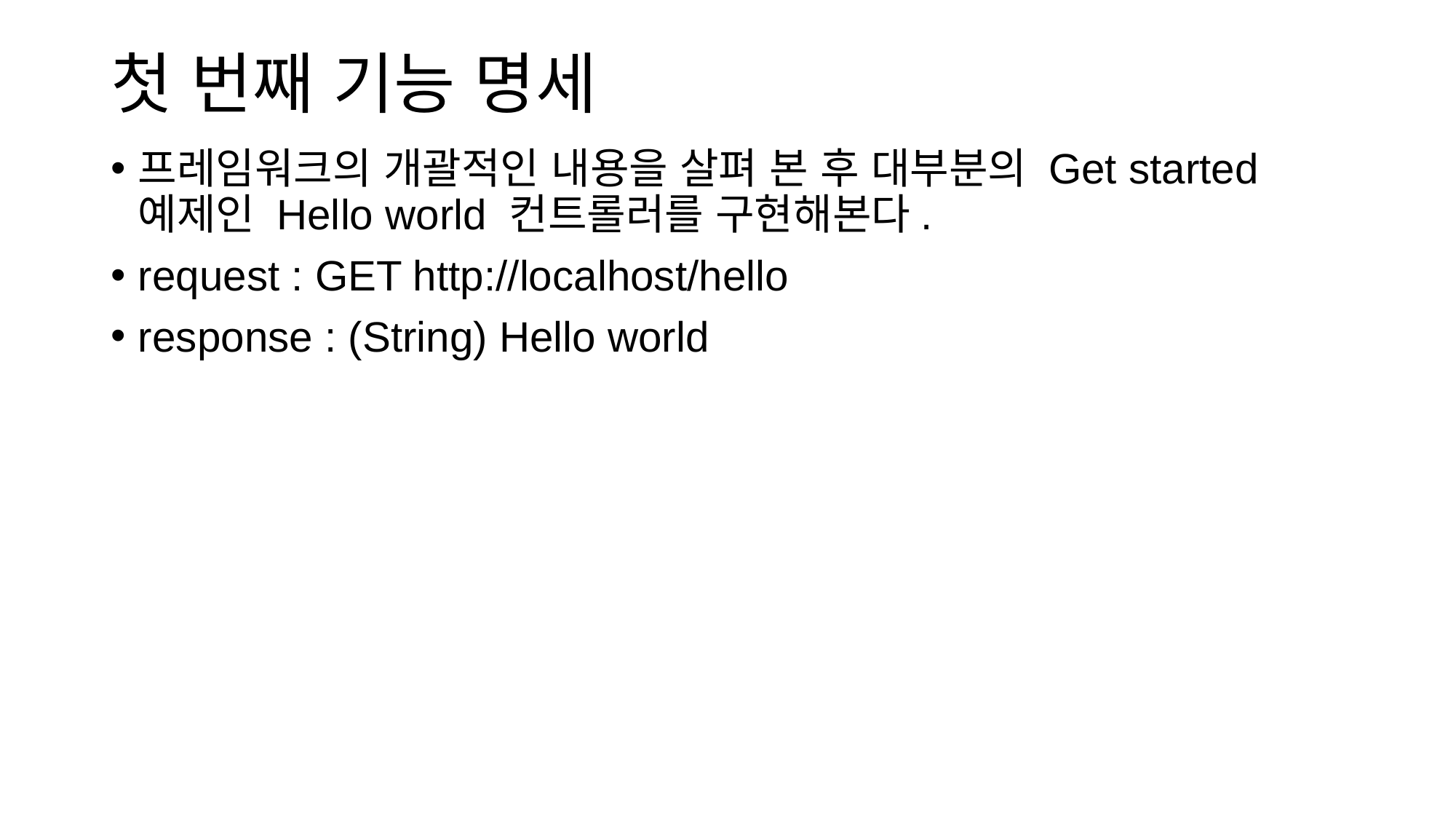

# 첫 번째 기능 명세
프레임워크의 개괄적인 내용을 살펴 본 후 대부분의 Get started 예제인 Hello world 컨트롤러를 구현해본다.
request : GET http://localhost/hello
response : (String) Hello world